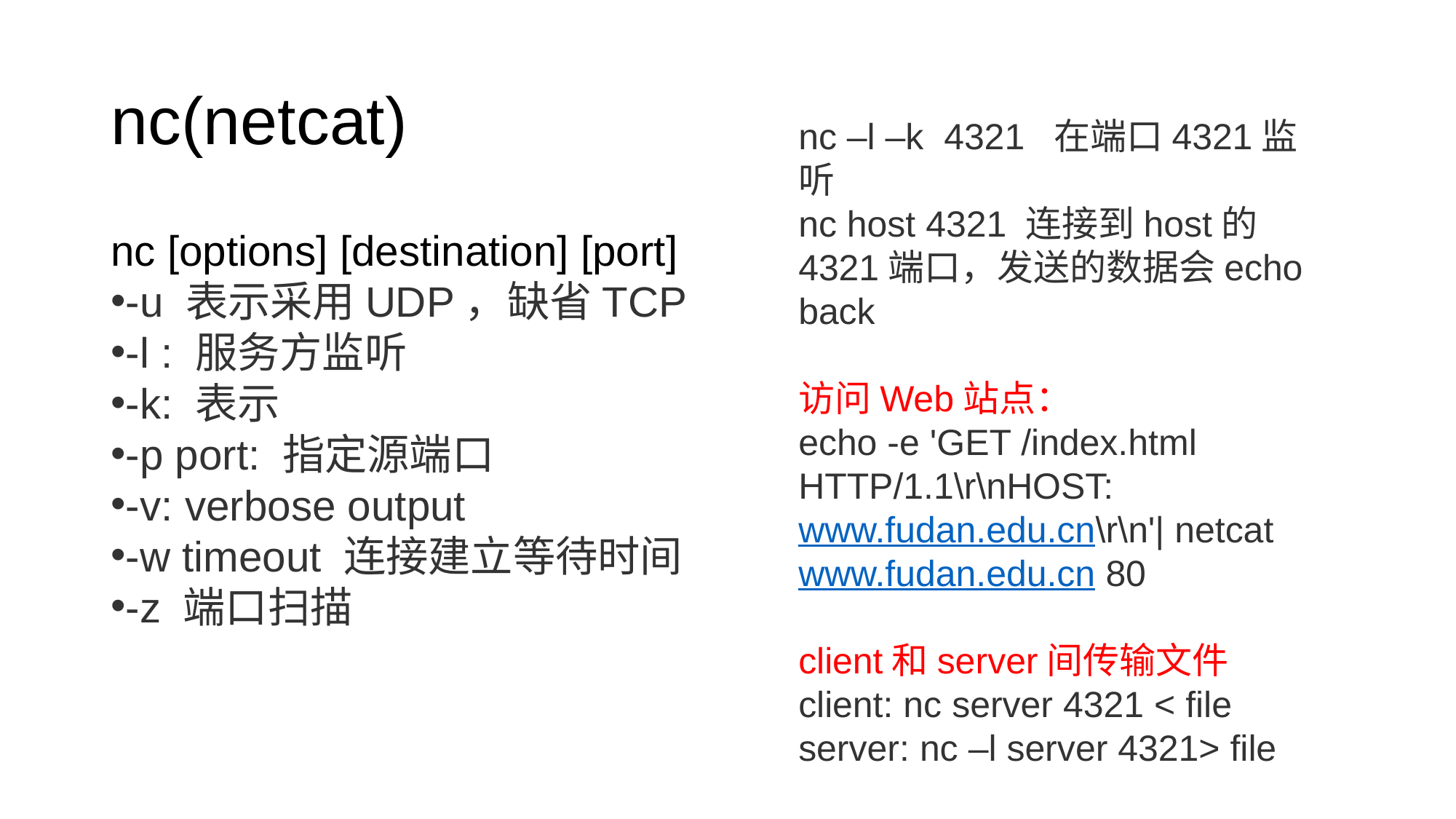

# nc(netcat)
nc –l –k  4321  在端口4321监听
nc host 4321 连接到host的4321端口，发送的数据会echo back

访问Web站点：
echo -e 'GET /index.html HTTP/1.1\r\nHOST: www.fudan.edu.cn\r\n'| netcat www.fudan.edu.cn 80

client和server间传输文件
client: nc server 4321 < file
server: nc –l server 4321> file
nc [options] [destination] [port]
-u 表示采用UDP，缺省TCP
-l : 服务方监听
-k: 表示
-p port: 指定源端口
-v: verbose output
-w timeout 连接建立等待时间
-z 端口扫描